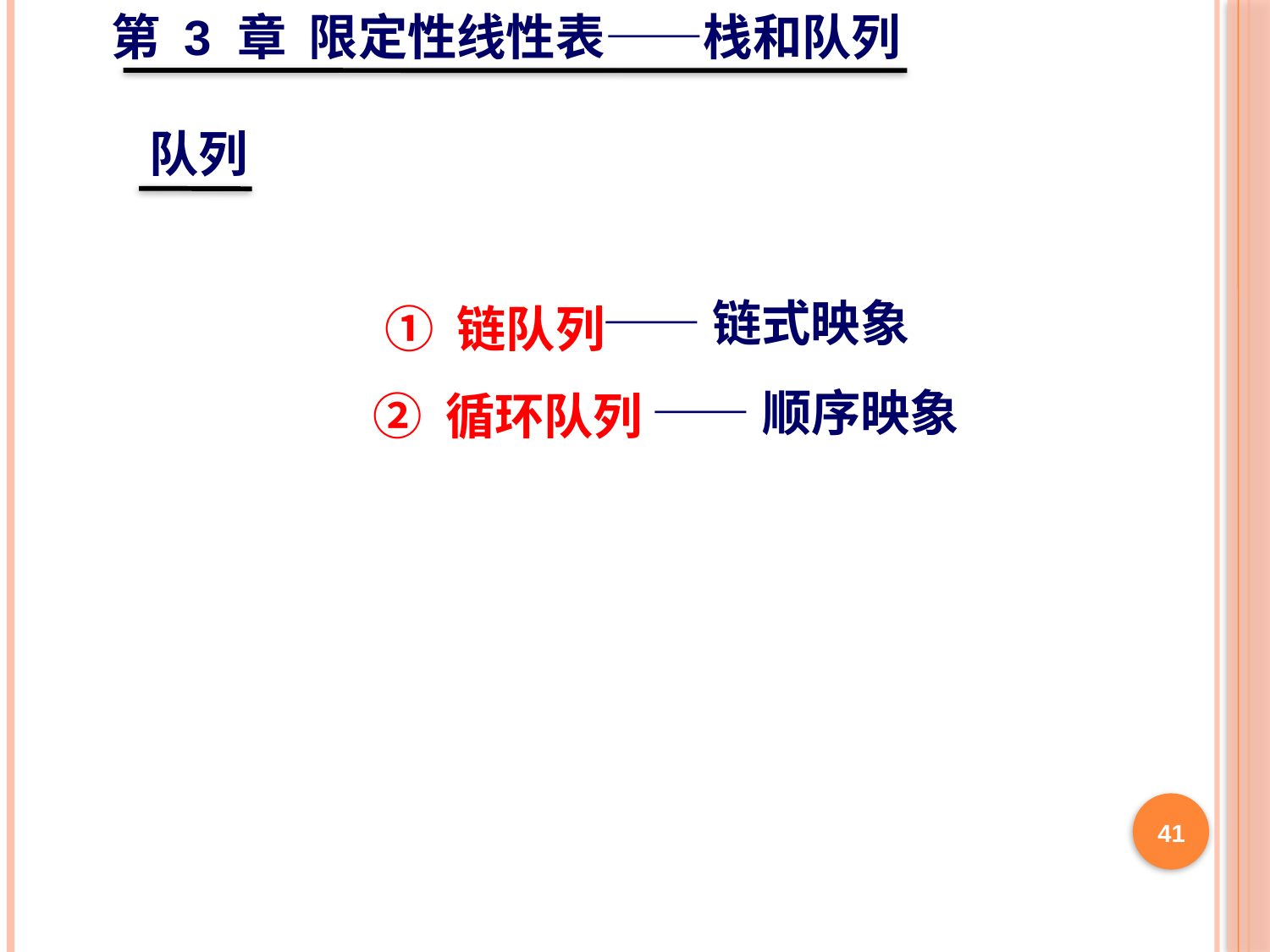

第 3 章  限定性线性表——栈和队列
队列
——链式映象
① 链队列
——顺序映象
② 循环队列
41